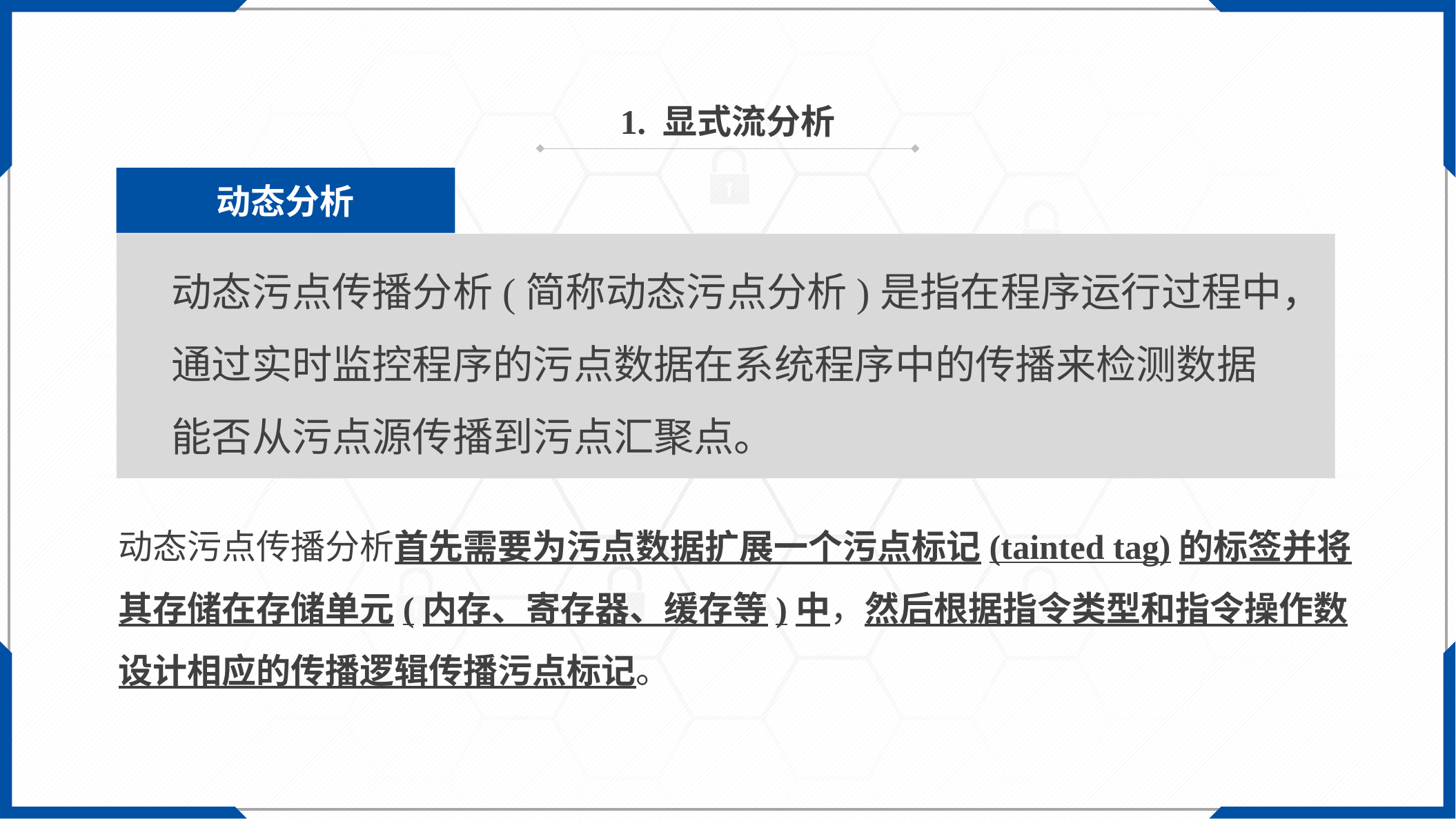

1. 显式流分析
动态分析

动态污点传播分析(简称动态污点分析)是指在程序运行过程中，通过实时监控程序的污点数据在系统程序中的传播来检测数据能否从污点源传播到污点汇聚点。
动态污点传播分析首先需要为污点数据扩展一个污点标记(tainted tag)的标签并将其存储在存储单元(内存、寄存器、缓存等)中，然后根据指令类型和指令操作数设计相应的传播逻辑传播污点标记。